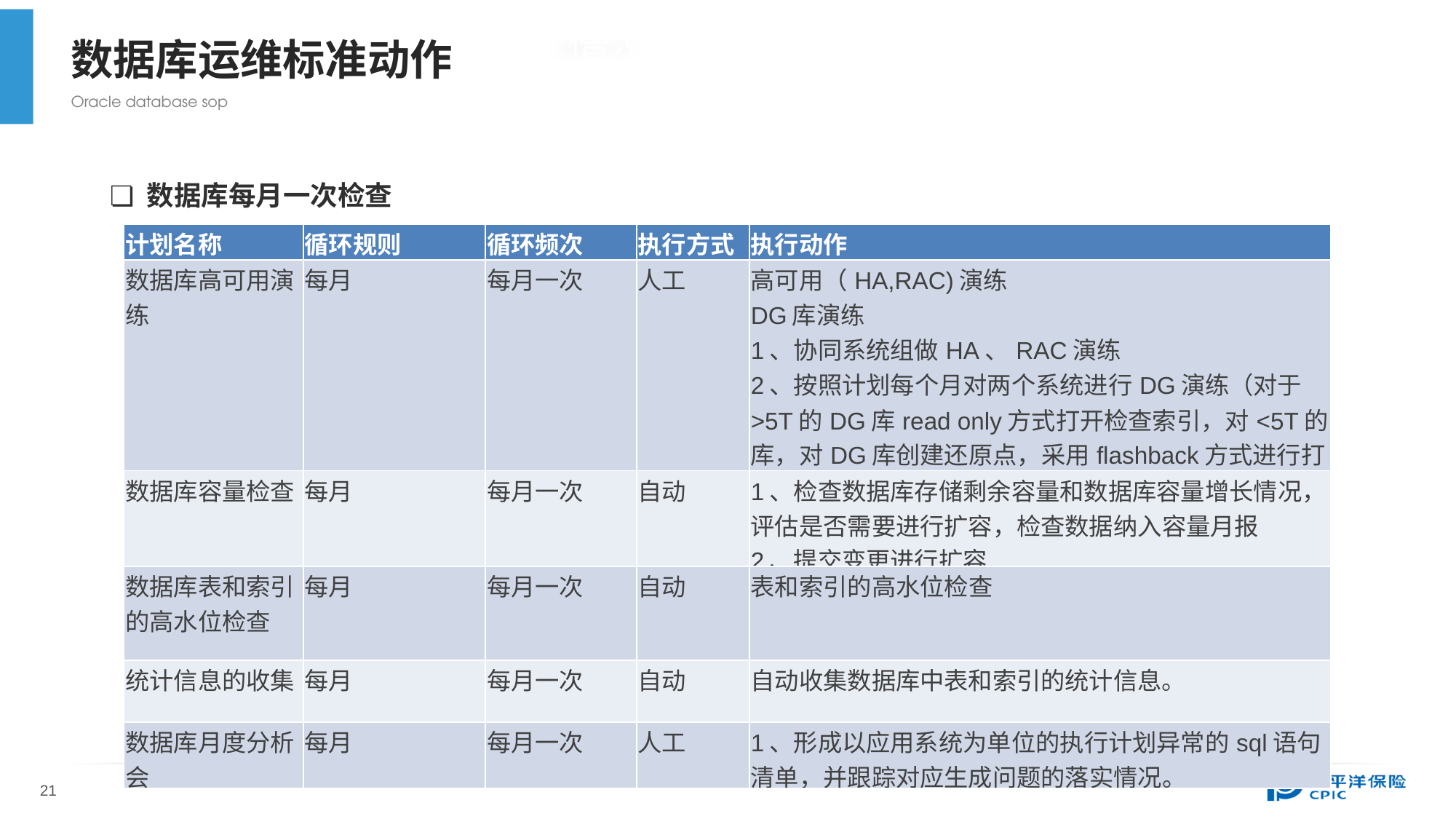

数据库运维标准动作
Oracle database sop
情况
❏ 数据库每月一次检查
| 计划名称 | 循环规则 | 循环频次 | 执行方式 | 执行动作 |
| --- | --- | --- | --- | --- |
| 数据库高可用演练 | 每月 | 每月一次 | 人工 | 高可用（HA,RAC)演练 DG库演练 1、协同系统组做HA、RAC演练 2、按照计划每个月对两个系统进行DG演练（对于>5T的DG库read only方式打开检查索引，对<5T的库，对DG库创建还原点，采用flashback方式进行打开演练) |
| 数据库容量检查 | 每月 | 每月一次 | 自动 | 1、检查数据库存储剩余容量和数据库容量增长情况，评估是否需要进行扩容，检查数据纳入容量月报 2、提交变更进行扩容 |
| 数据库表和索引的高水位检查 | 每月 | 每月一次 | 自动 | 表和索引的高水位检查 |
| 统计信息的收集 | 每月 | 每月一次 | 自动 | 自动收集数据库中表和索引的统计信息。 |
| 数据库月度分析会 | 每月 | 每月一次 | 人工 | 1、形成以应用系统为单位的执行计划异常的sql语句清单，并跟踪对应生成问题的落实情况。 |